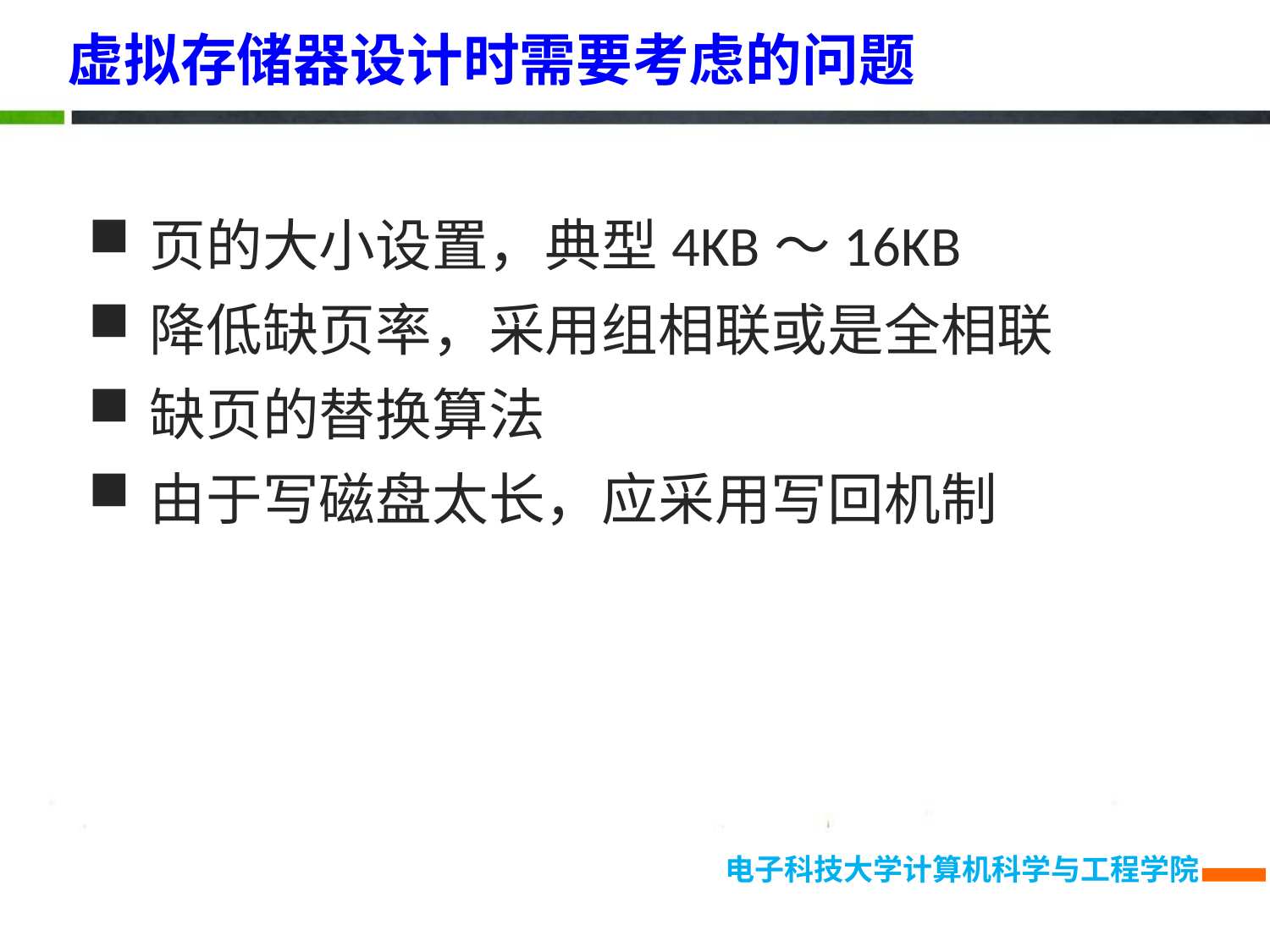

虚拟存储器设计时需要考虑的问题
页的大小设置，典型4KB～16KB
降低缺页率，采用组相联或是全相联
缺页的替换算法
由于写磁盘太长，应采用写回机制
112